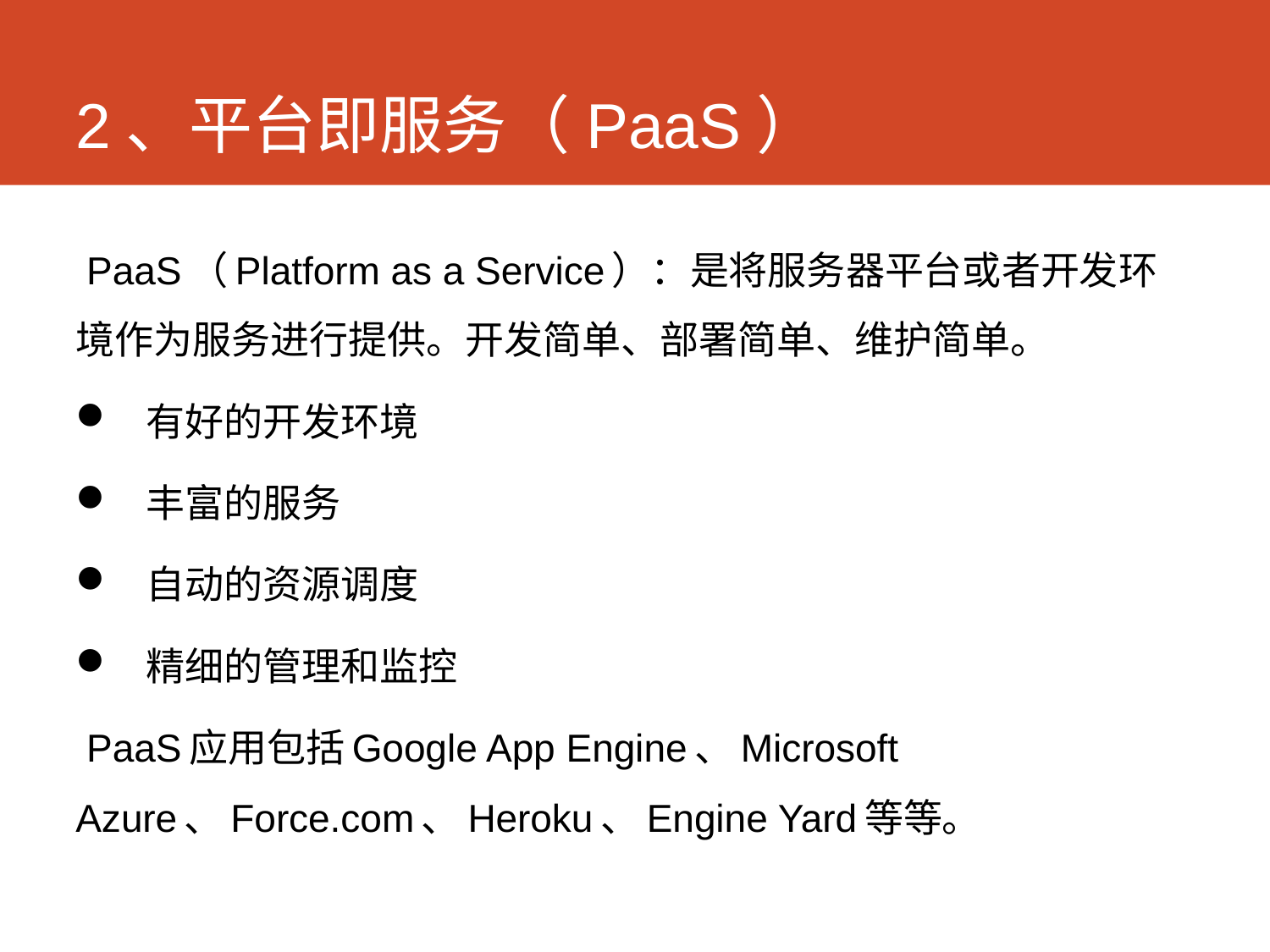

# 2、平台即服务（PaaS）
 PaaS（Platform as a Service）：是将服务器平台或者开发环境作为服务进行提供。开发简单、部署简单、维护简单。
  有好的开发环境
  丰富的服务
  自动的资源调度
  精细的管理和监控
 PaaS应用包括Google App Engine、Microsoft Azure、Force.com、Heroku、Engine Yard等等。